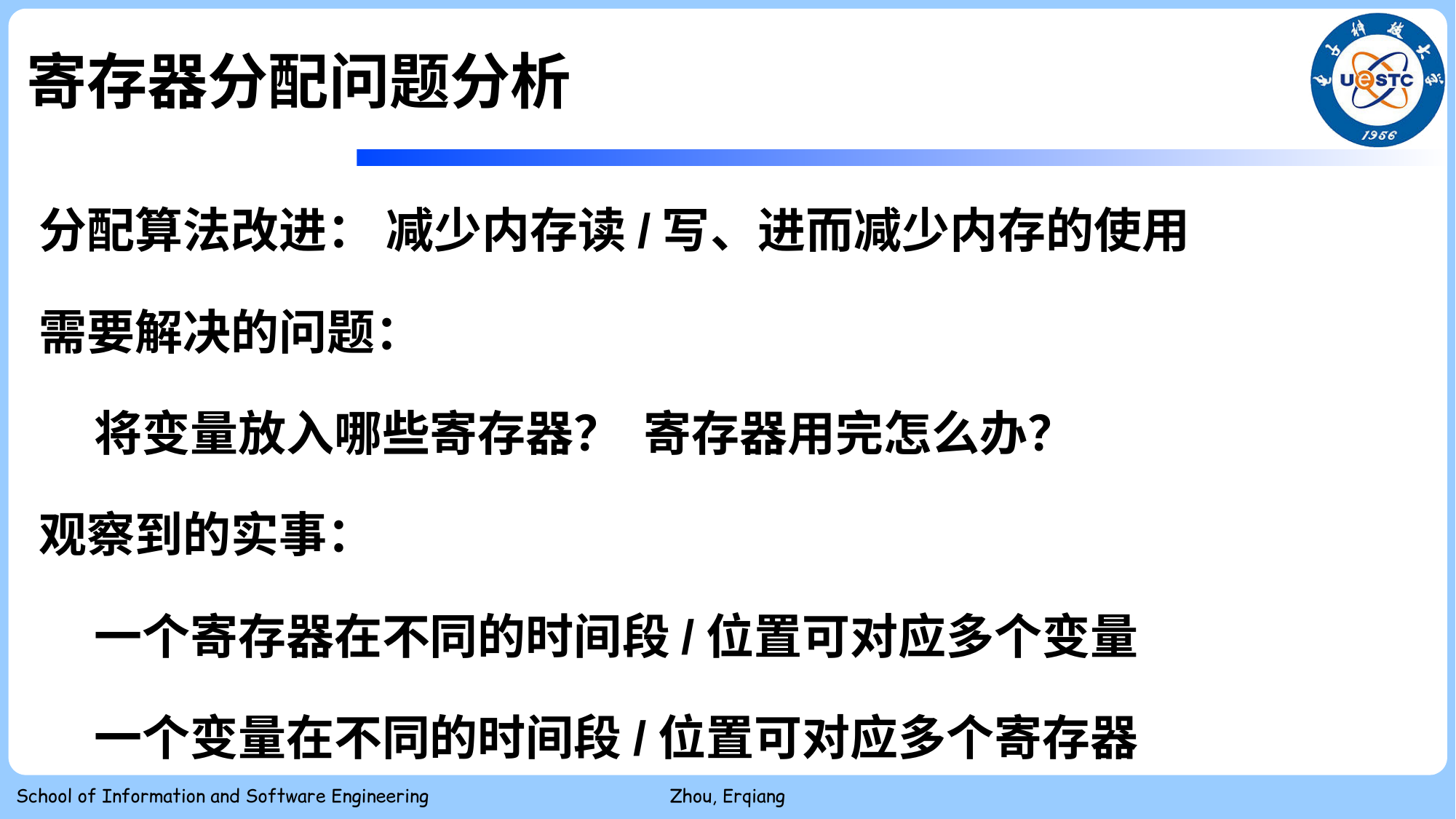

# 寄存器分配问题分析
分配算法改进： 减少内存读/写、进而减少内存的使用
需要解决的问题：
    将变量放入哪些寄存器？  寄存器用完怎么办？
观察到的实事：
    一个寄存器在不同的时间段/位置可对应多个变量
    一个变量在不同的时间段/位置可对应多个寄存器
School of Information and Software Engineering
Zhou, Erqiang
19